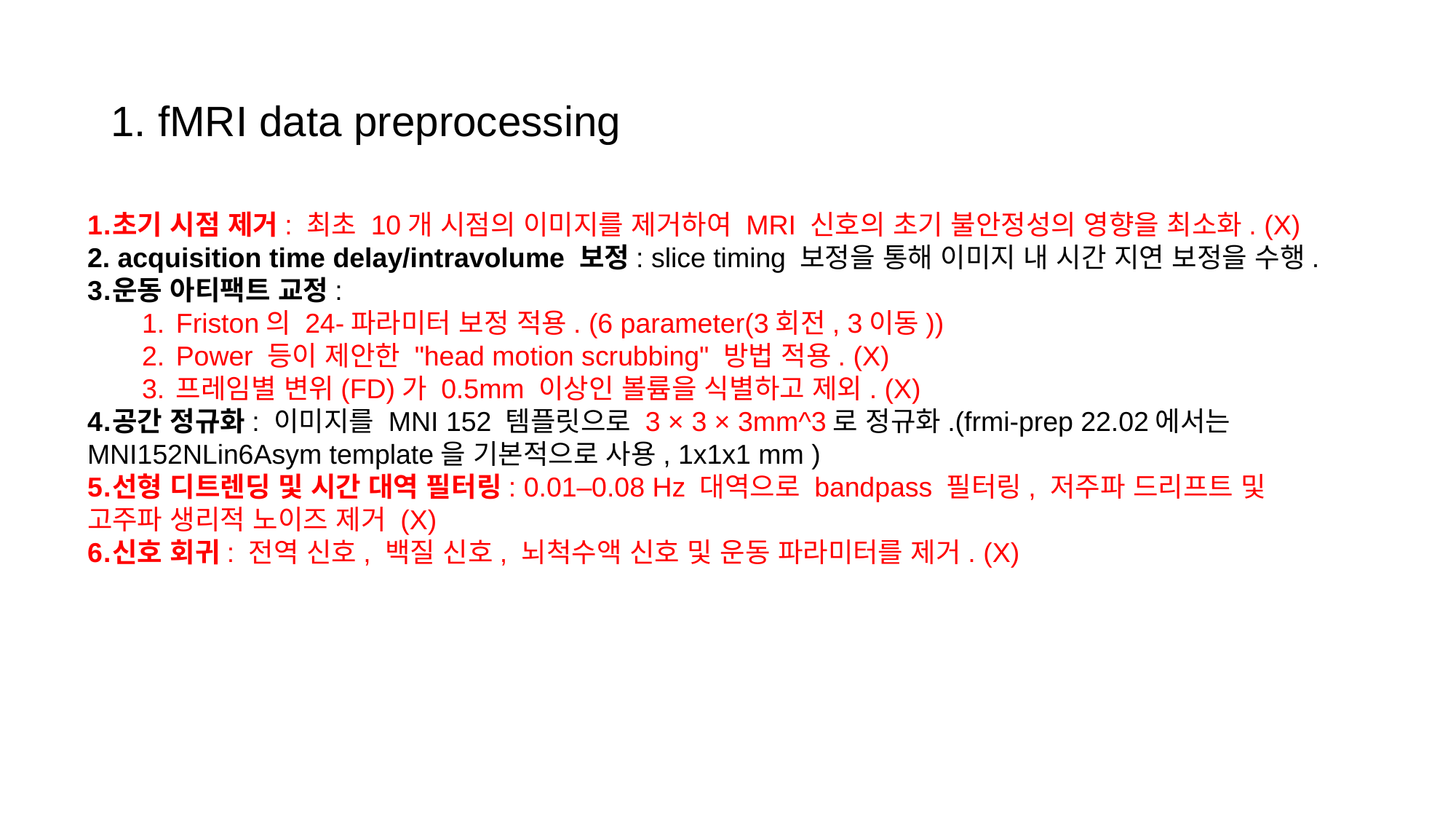

# 1. fMRI data preprocessing
초기 시점 제거: 최초 10개 시점의 이미지를 제거하여 MRI 신호의 초기 불안정성의 영향을 최소화. (X)
 acquisition time delay/intravolume 보정: slice timing 보정을 통해 이미지 내 시간 지연 보정을 수행.
운동 아티팩트 교정:
Friston의 24-파라미터 보정 적용. (6 parameter(3회전, 3이동))
Power 등이 제안한 "head motion scrubbing" 방법 적용. (X)
프레임별 변위(FD)가 0.5mm 이상인 볼륨을 식별하고 제외. (X)
공간 정규화: 이미지를 MNI 152 템플릿으로 3 × 3 × 3mm^3로 정규화.(frmi-prep 22.02에서는 MNI152NLin6Asym template을 기본적으로 사용, 1x1x1 mm )
선형 디트렌딩 및 시간 대역 필터링: 0.01–0.08 Hz 대역으로 bandpass 필터링, 저주파 드리프트 및 고주파 생리적 노이즈 제거 (X)
신호 회귀: 전역 신호, 백질 신호, 뇌척수액 신호 및 운동 파라미터를 제거. (X)